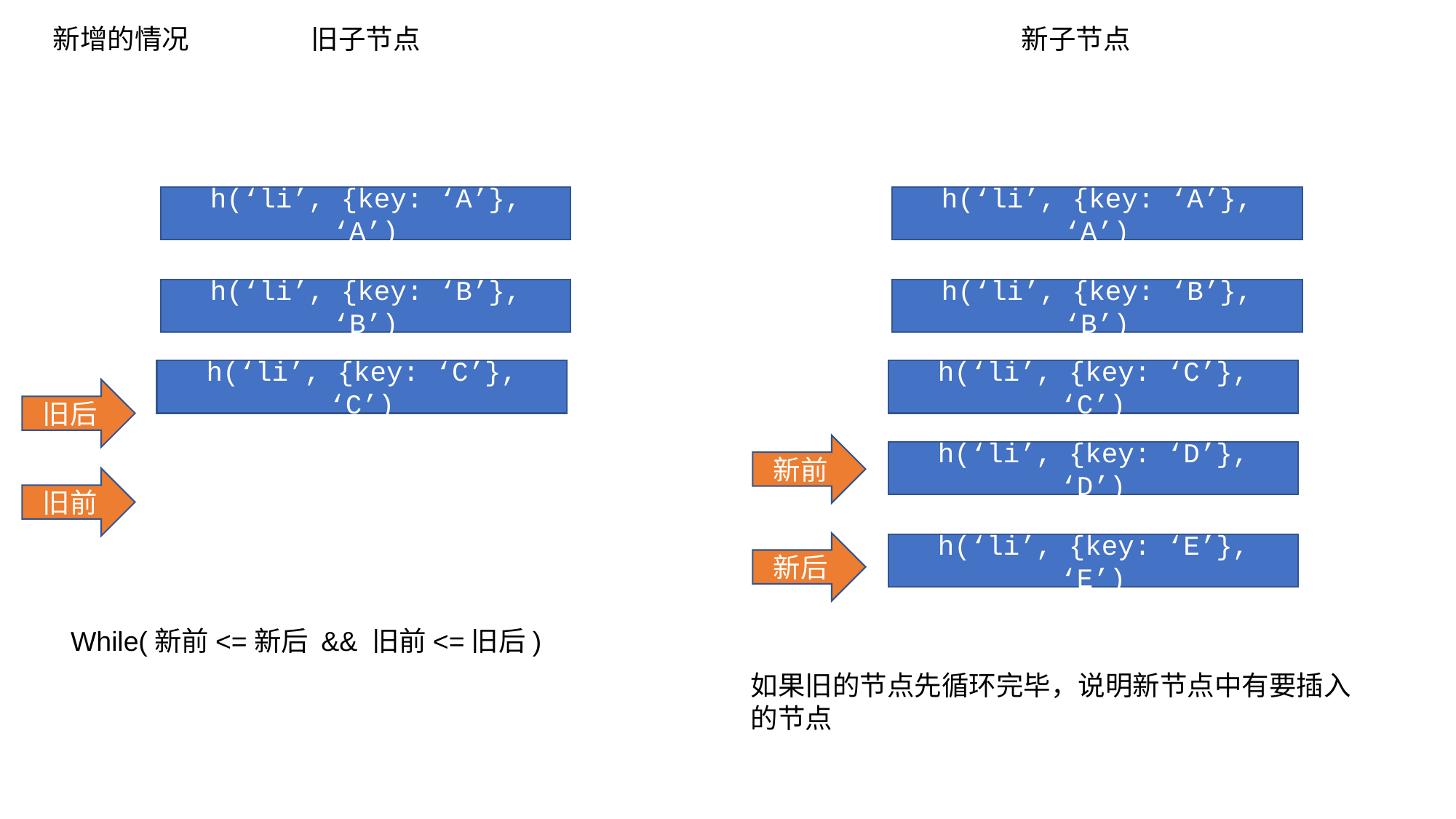

新增的情况
旧子节点
新子节点
h(‘li’, {key: ‘A’}, ‘A’)
h(‘li’, {key: ‘A’}, ‘A’)
h(‘li’, {key: ‘B’}, ‘B’)
h(‘li’, {key: ‘B’}, ‘B’)
h(‘li’, {key: ‘C’}, ‘C’)
h(‘li’, {key: ‘C’}, ‘C’)
旧后
新前
h(‘li’, {key: ‘D’}, ‘D’)
旧前
新后
h(‘li’, {key: ‘E’}, ‘E’)
While(新前<=新后 && 旧前<=旧后)
如果旧的节点先循环完毕，说明新节点中有要插入的节点